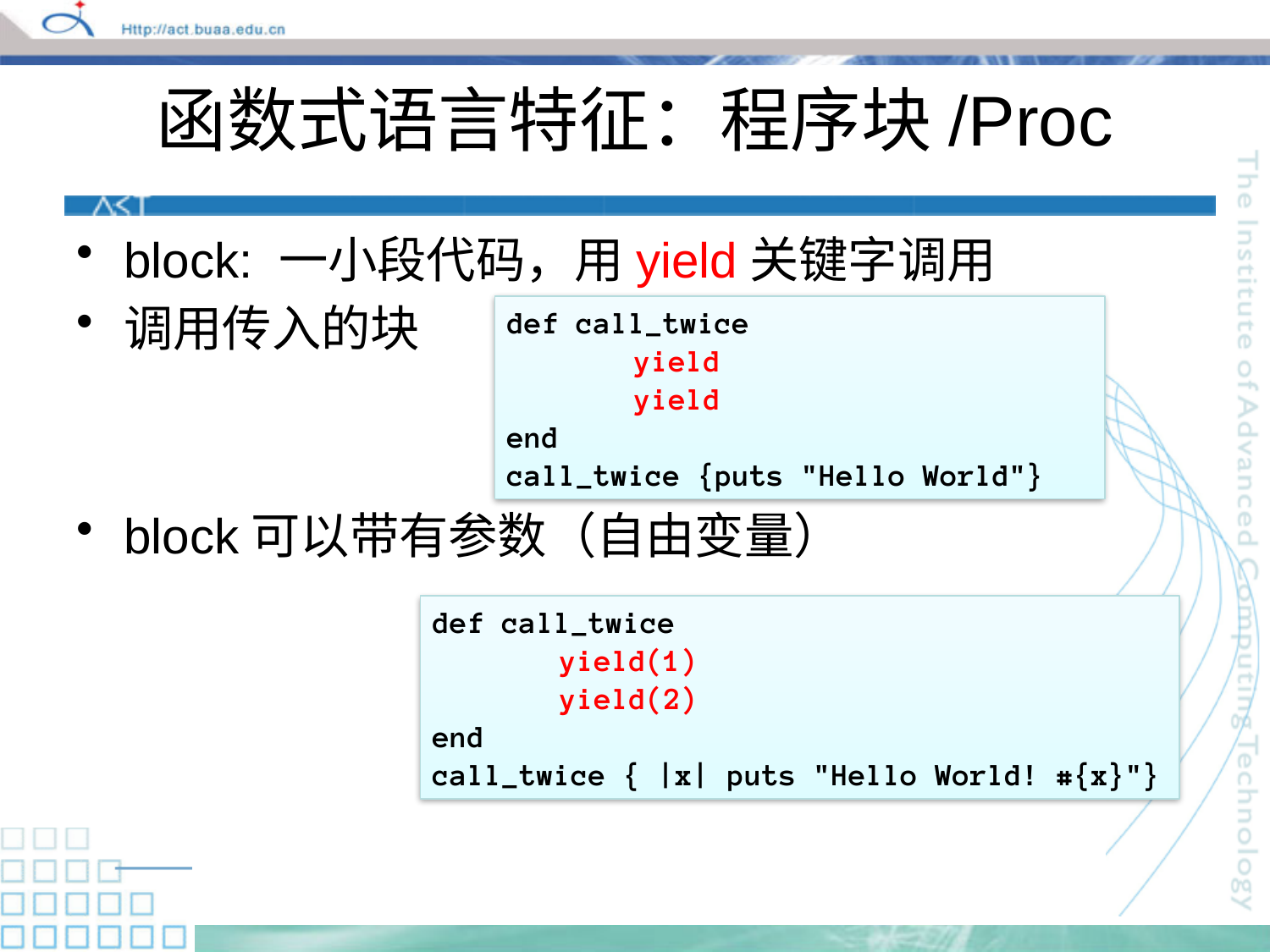

# 函数式语言特征：程序块/Proc
block: 一小段代码，用yield关键字调用
调用传入的块

block可以带有参数（自由变量）

def call_twice
	yield
	yield
end
call_twice {puts "Hello World"}
def call_twice
	yield(1)
	yield(2)
end
call_twice { |x| puts "Hello World! #{x}"}